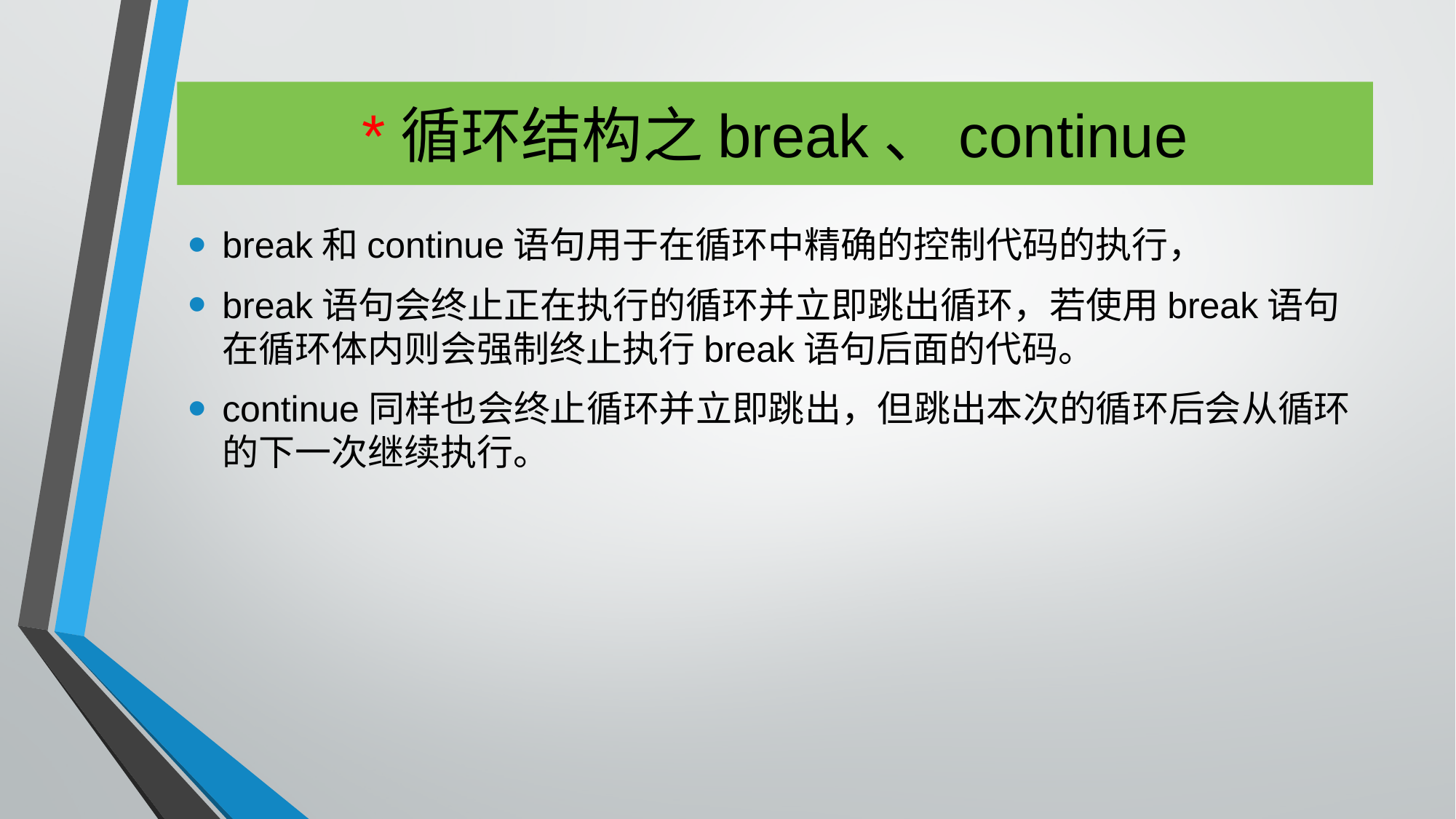

# *循环结构之break、continue
break和continue语句用于在循环中精确的控制代码的执行，
break语句会终止正在执行的循环并立即跳出循环，若使用break语句在循环体内则会强制终止执行break语句后面的代码。
continue同样也会终止循环并立即跳出，但跳出本次的循环后会从循环的下一次继续执行。